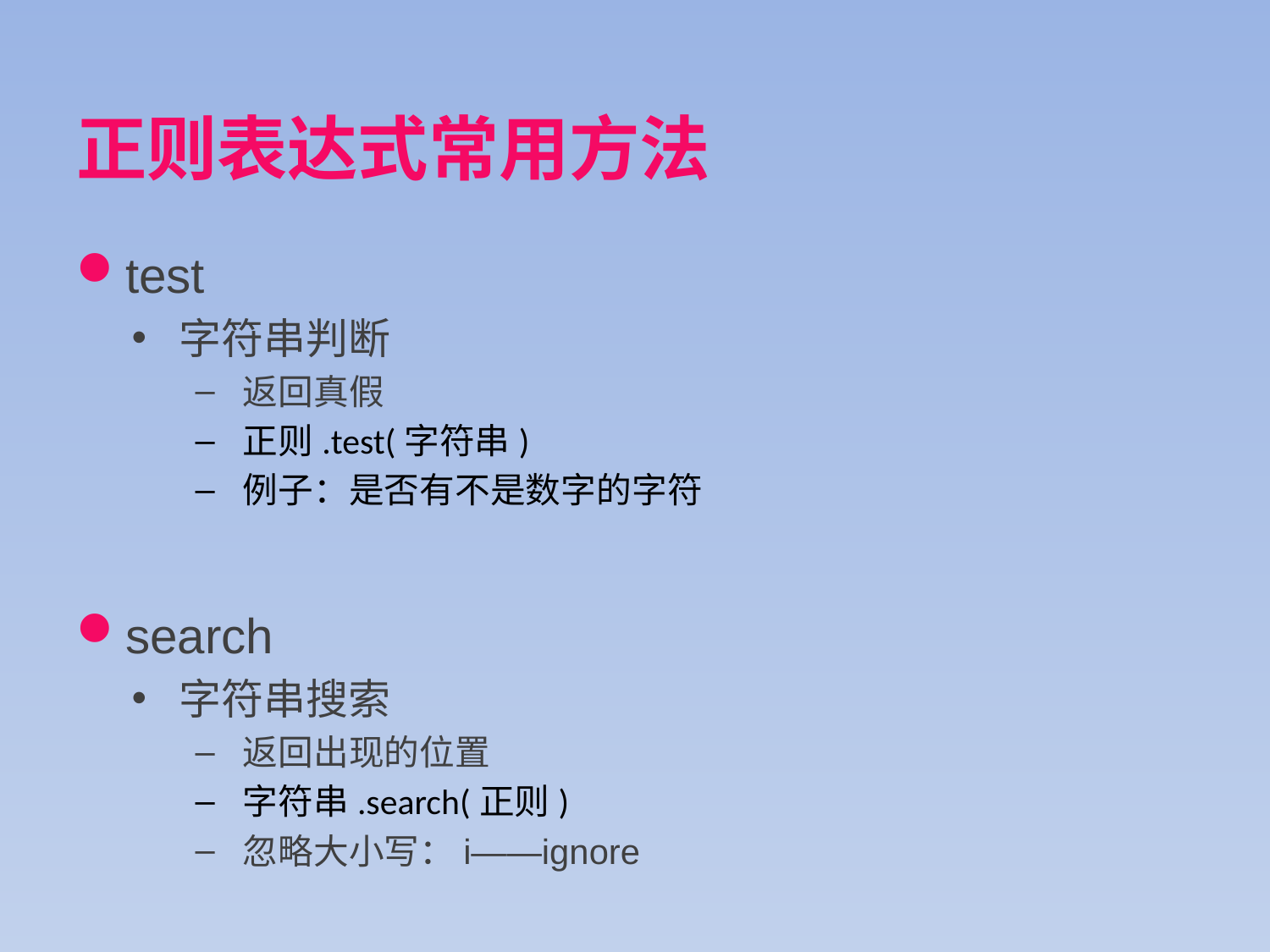

# 正则表达式常用方法
test
字符串判断
返回真假
正则.test(字符串)
例子：是否有不是数字的字符

search
字符串搜索
返回出现的位置
字符串.search(正则)
忽略大小写：i——ignore